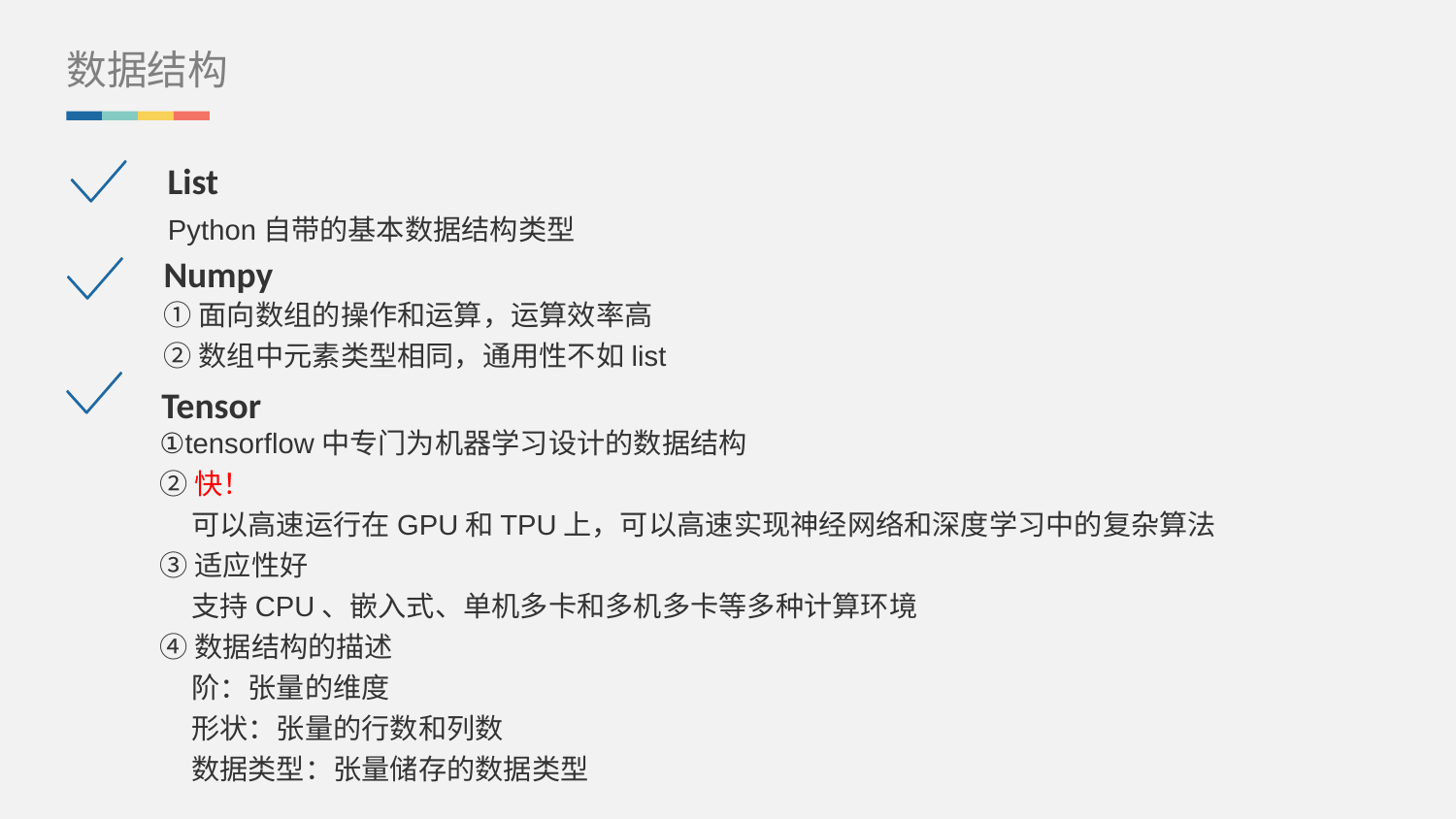

数据结构

List
Python自带的基本数据结构类型

Numpy
①面向数组的操作和运算，运算效率高
②数组中元素类型相同，通用性不如list

Tensor
①tensorflow中专门为机器学习设计的数据结构
②快！
    可以高速运行在GPU和TPU上，可以高速实现神经网络和深度学习中的复杂算法
③适应性好
    支持CPU、嵌入式、单机多卡和多机多卡等多种计算环境
④数据结构的描述
    阶：张量的维度
    形状：张量的行数和列数
    数据类型：张量储存的数据类型